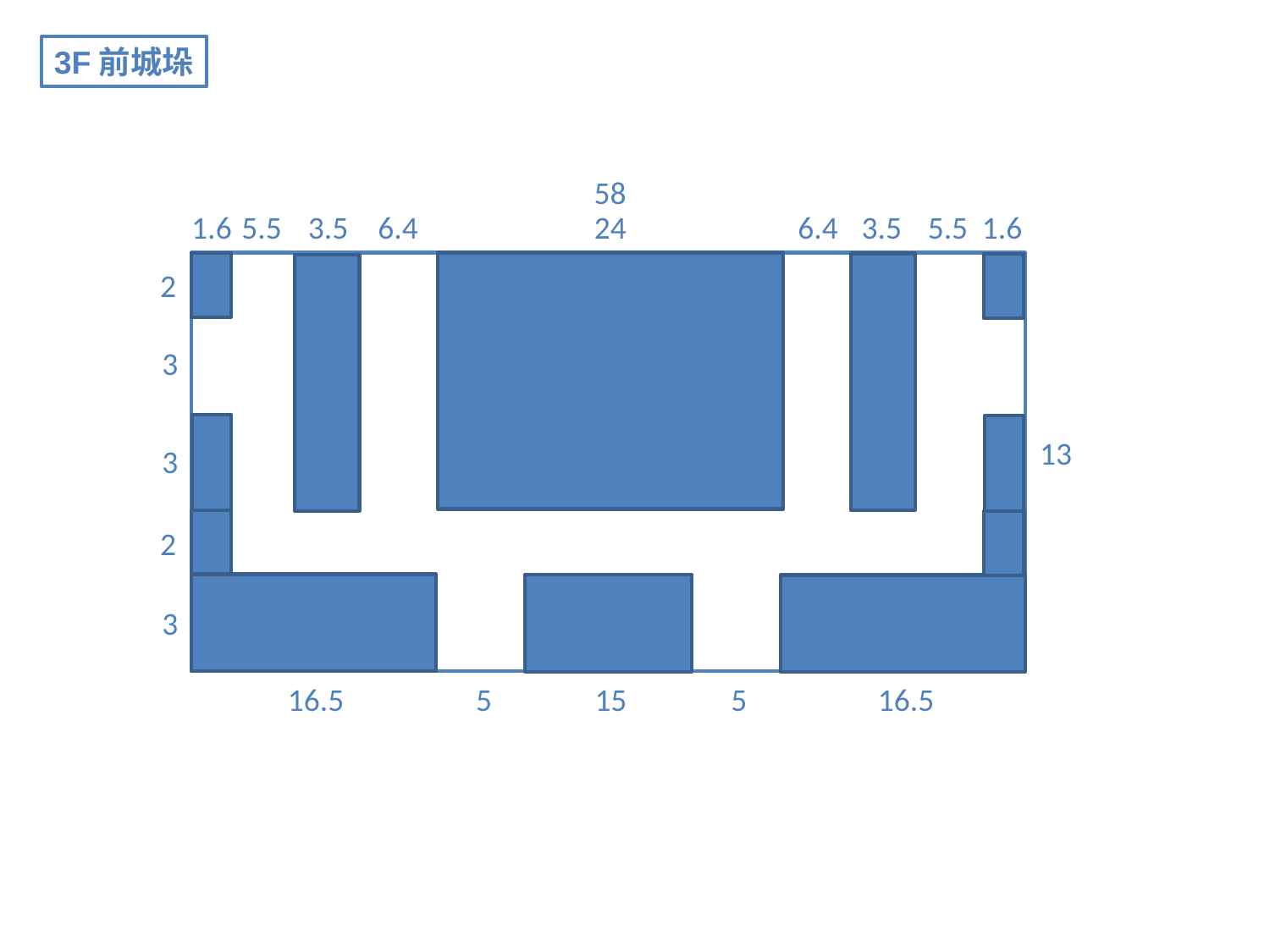

3F前城垛
58
5.5
3.5
24
3.5
5.5
1.6
6.4
6.4
1.6

2
3

13
3

2

3
5
5
15
16.5
16.5